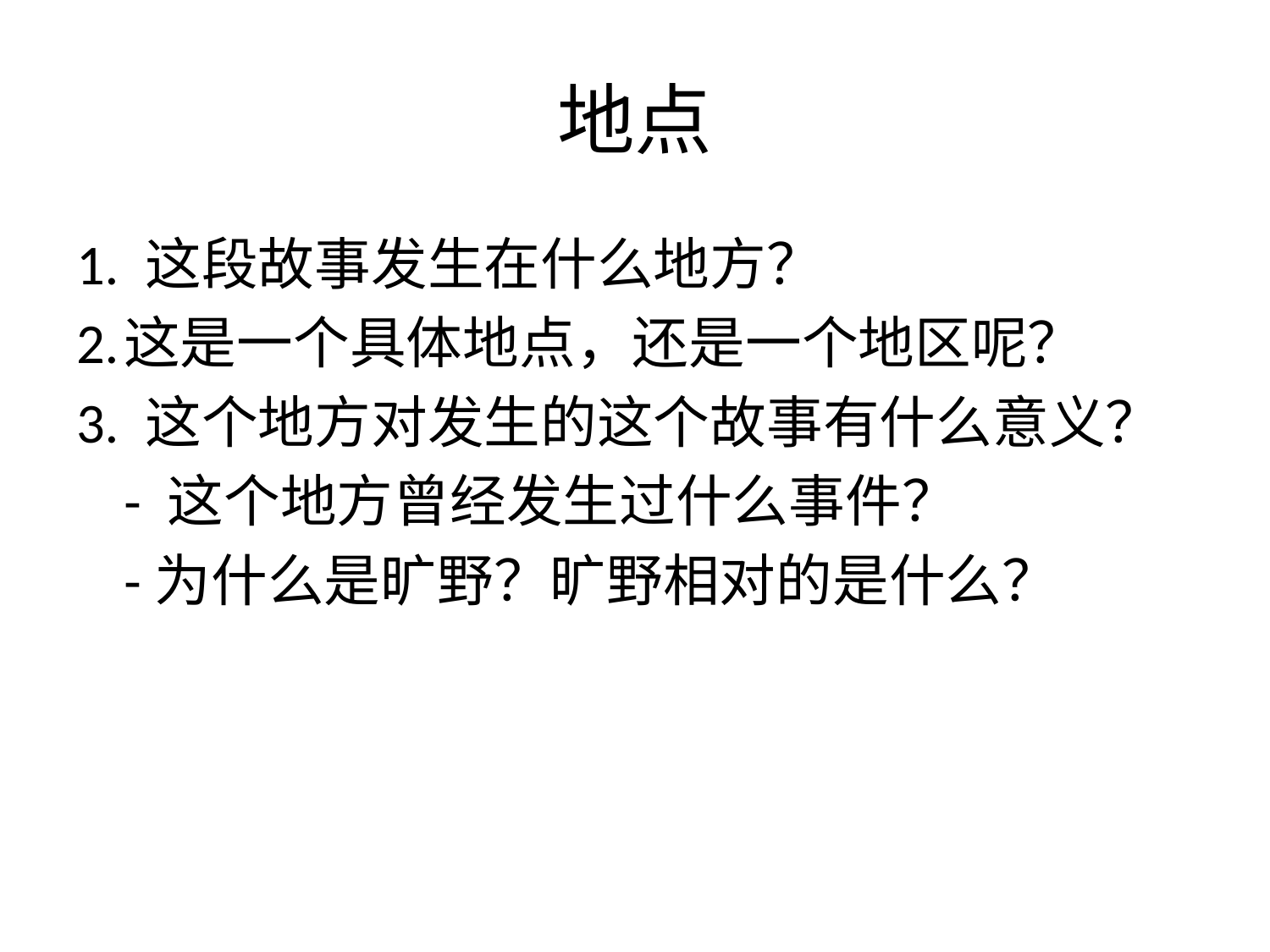

# 地点
1. 这段故事发生在什么地方？
2.	这是一个具体地点，还是一个地区呢？
3. 这个地方对发生的这个故事有什么意义？
	- 这个地方曾经发生过什么事件？
	-为什么是旷野？旷野相对的是什么？